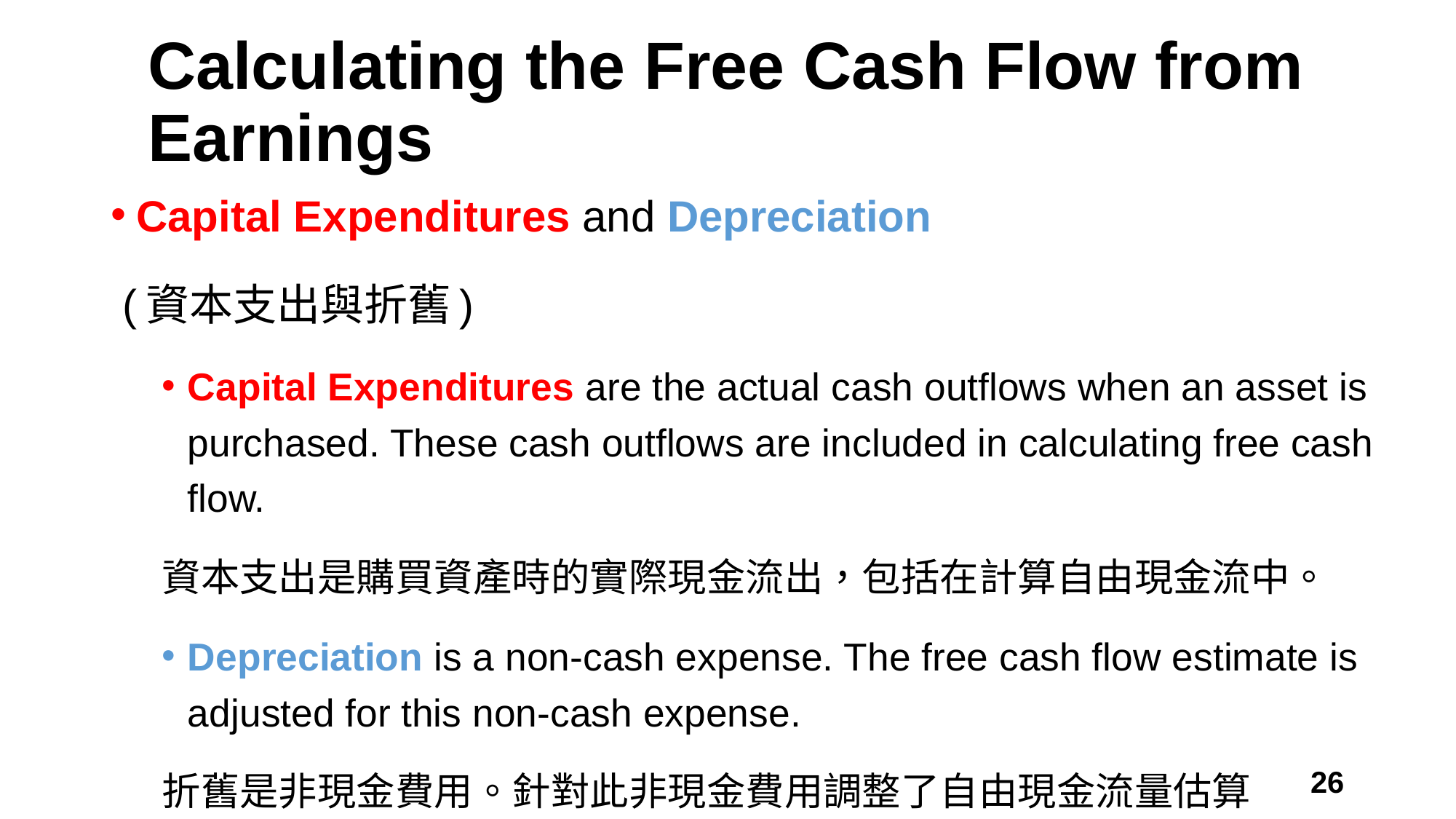

# Calculating the Free Cash Flow from Earnings
Capital Expenditures and Depreciation
 (資本支出與折舊)
Capital Expenditures are the actual cash outflows when an asset is purchased. These cash outflows are included in calculating free cash flow.
資本支出是購買資產時的實際現金流出，包括在計算自由現金流中。
Depreciation is a non-cash expense. The free cash flow estimate is adjusted for this non-cash expense.
折舊是非現金費用。針對此非現金費用調整了自由現金流量估算

26